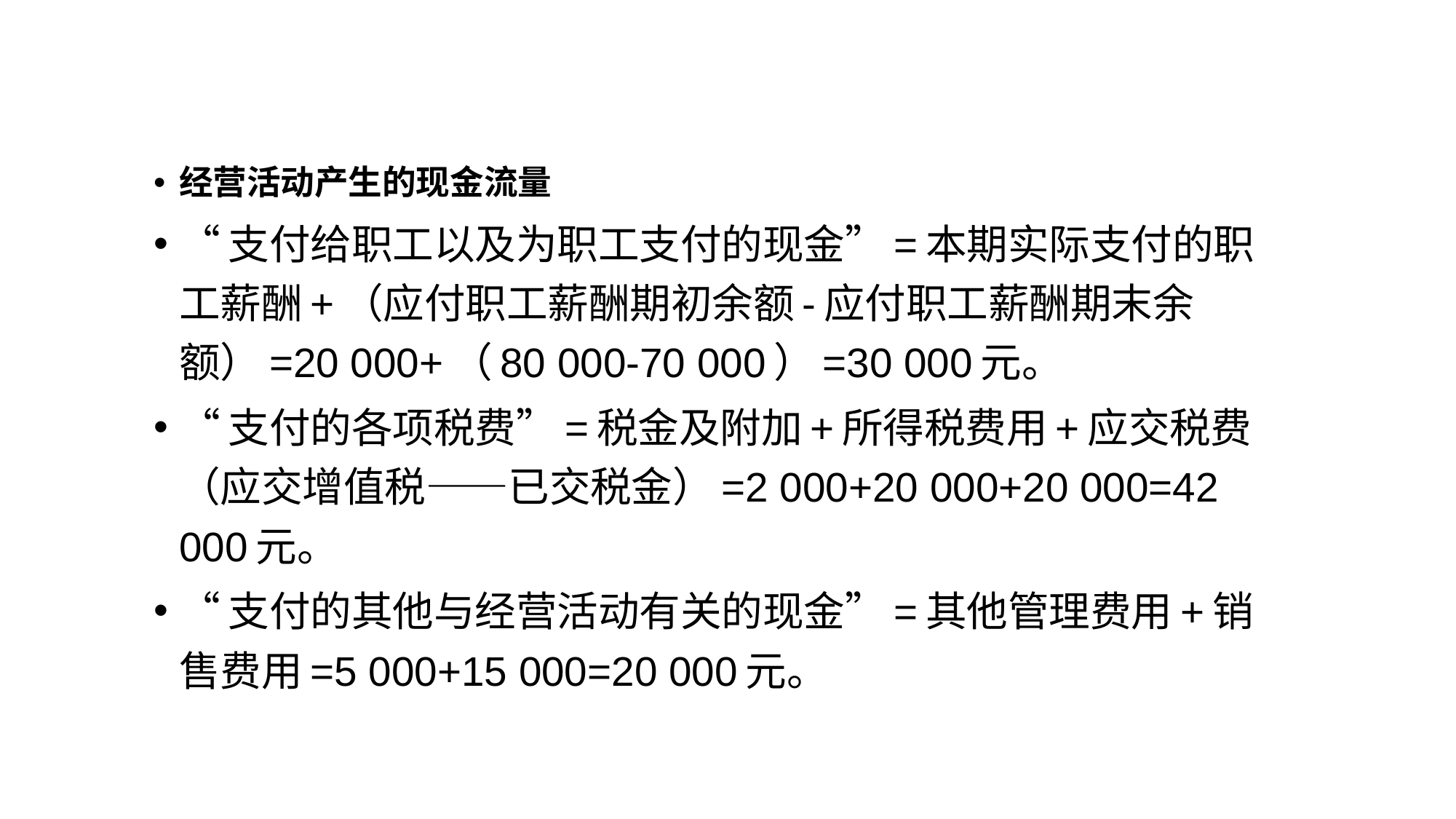

经营活动产生的现金流量
“支付给职工以及为职工支付的现金”=本期实际支付的职工薪酬+（应付职工薪酬期初余额-应付职工薪酬期末余额）=20 000+（80 000-70 000）=30 000元。
“支付的各项税费”=税金及附加+所得税费用+应交税费（应交增值税——已交税金）=2 000+20 000+20 000=42 000元。
“支付的其他与经营活动有关的现金”=其他管理费用+销售费用=5 000+15 000=20 000元。

2023/3/30
81